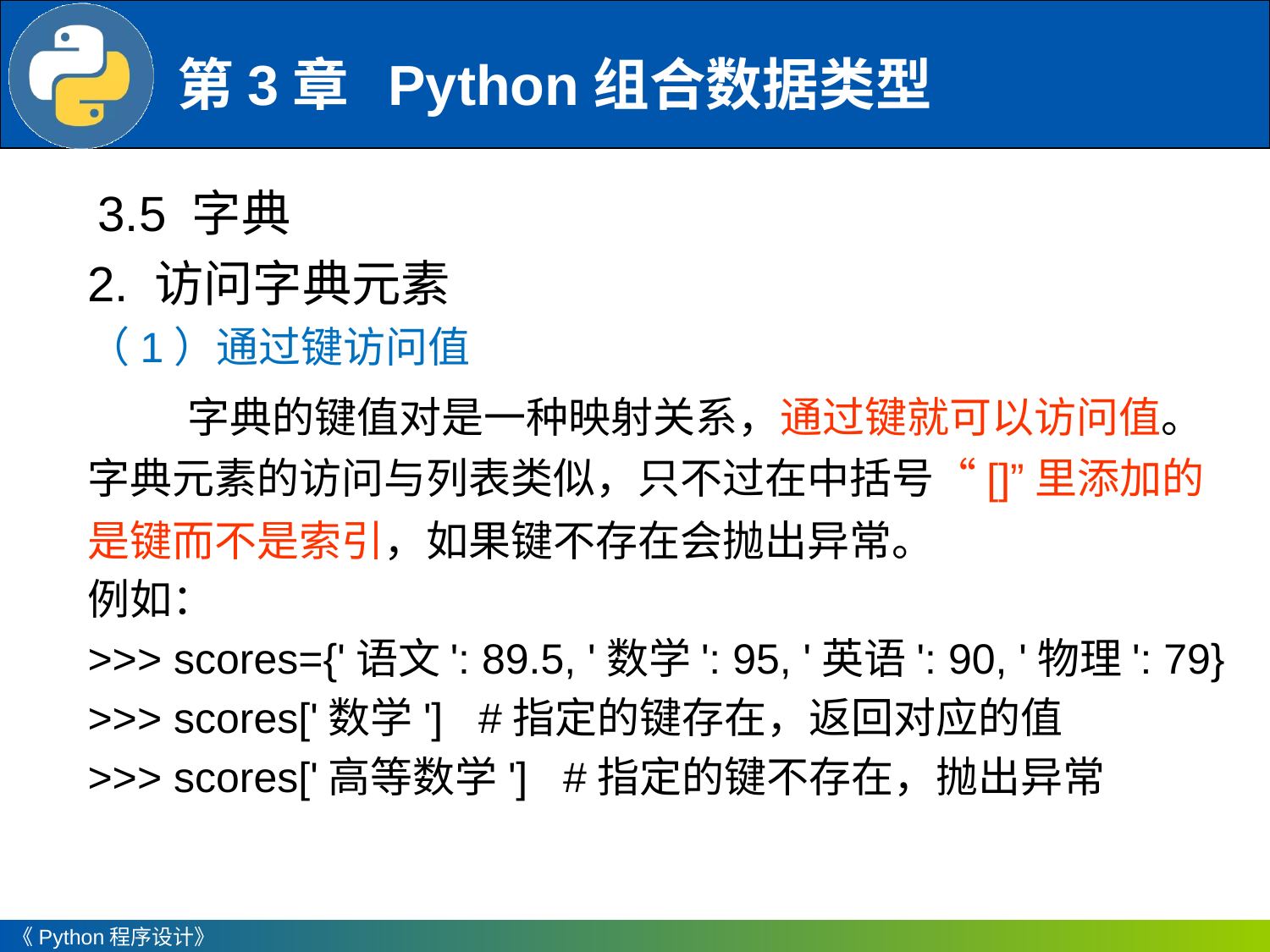

3.5 字典
2. 访问字典元素
（1）通过键访问值
字典的键值对是一种映射关系，通过键就可以访问值。字典元素的访问与列表类似，只不过在中括号“[]”里添加的是键而不是索引，如果键不存在会抛出异常。
例如：
>>> scores={'语文': 89.5, '数学': 95, '英语': 90, '物理': 79}
>>> scores['数学']   #指定的键存在，返回对应的值
>>> scores['高等数学']   #指定的键不存在，抛出异常